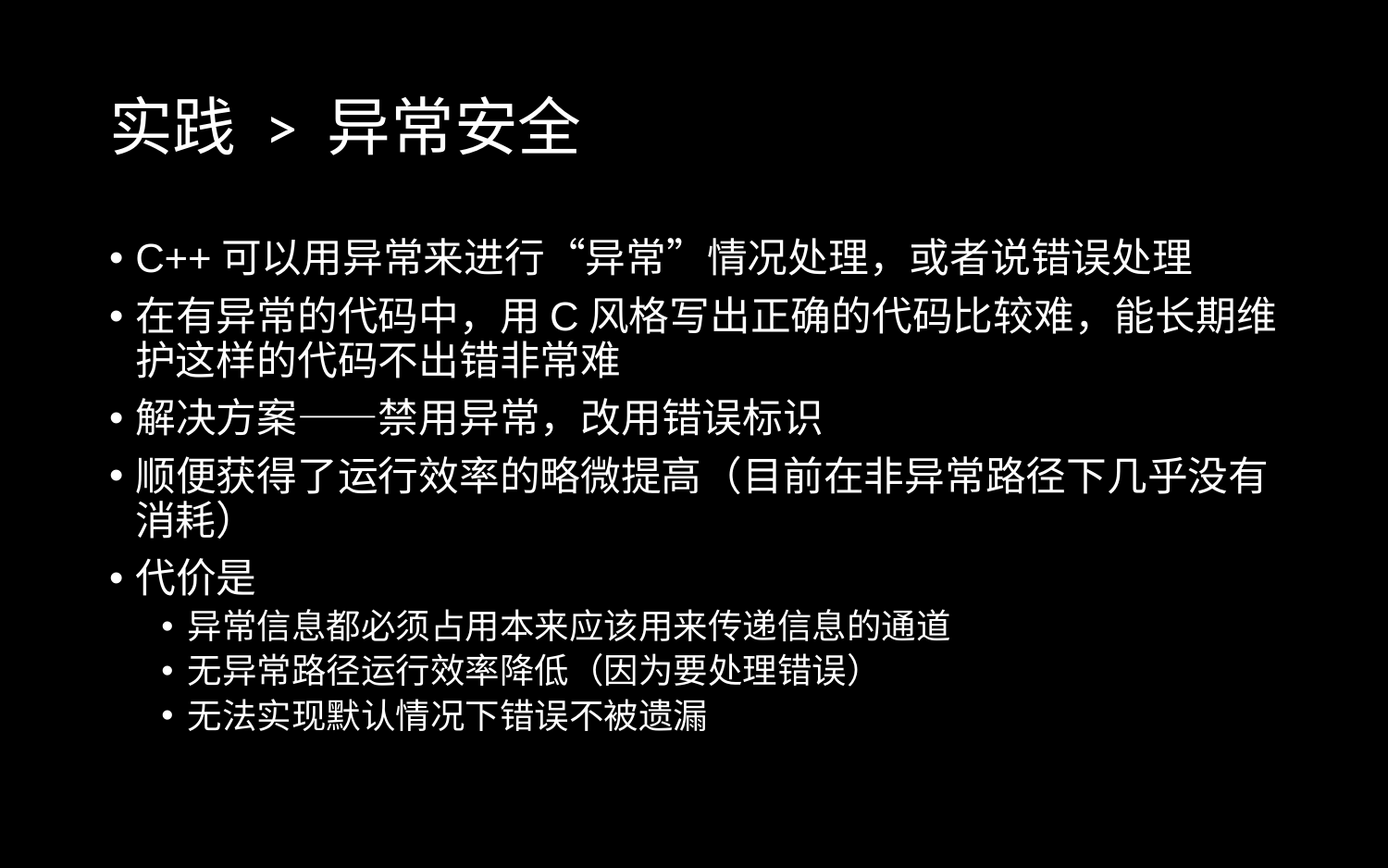

# 实践 > 异常安全
C++可以用异常来进行“异常”情况处理，或者说错误处理
在有异常的代码中，用C风格写出正确的代码比较难，能长期维护这样的代码不出错非常难
解决方案——禁用异常，改用错误标识
顺便获得了运行效率的略微提高（目前在非异常路径下几乎没有消耗）
代价是
异常信息都必须占用本来应该用来传递信息的通道
无异常路径运行效率降低（因为要处理错误）
无法实现默认情况下错误不被遗漏